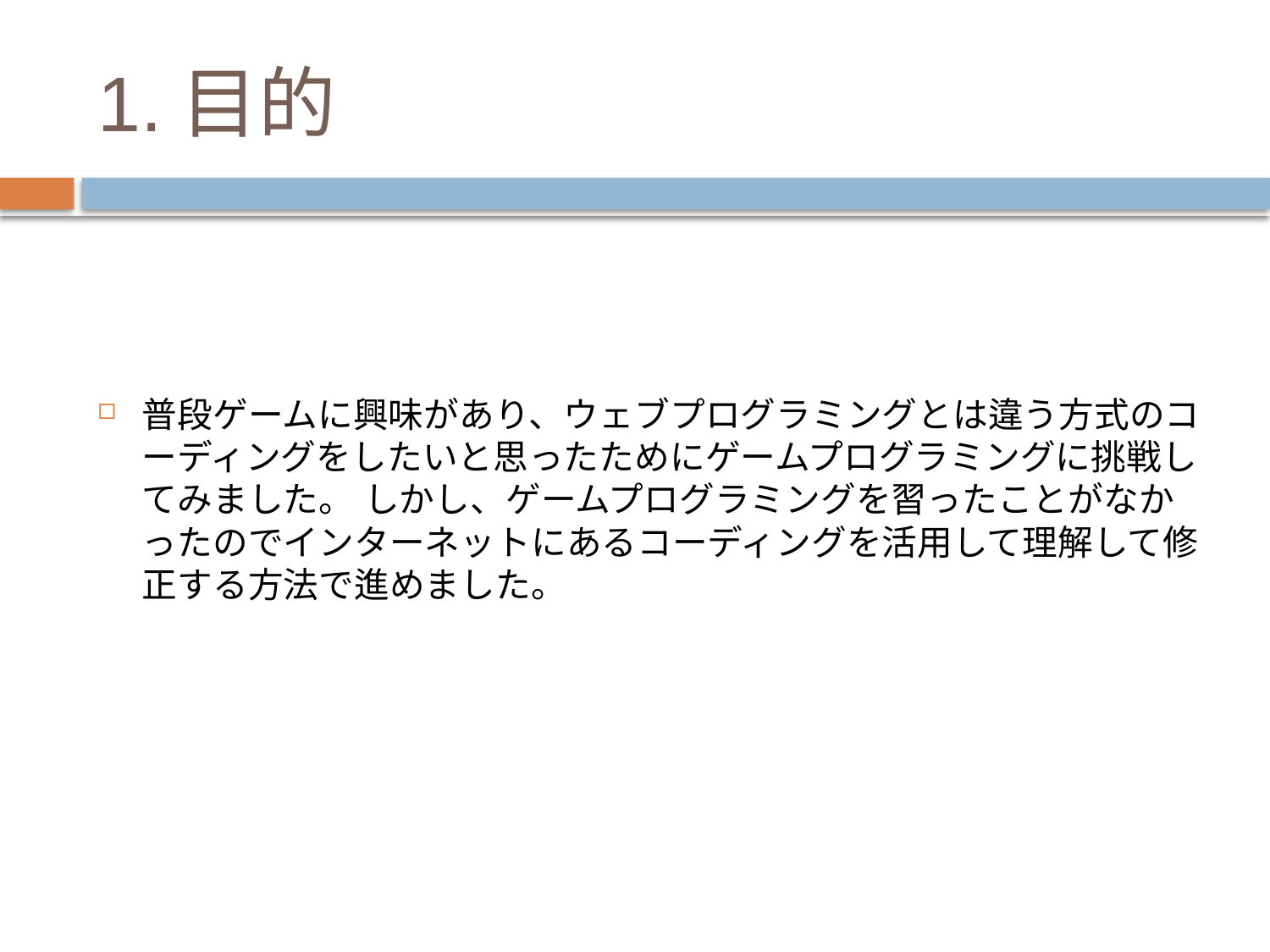

# 1.目的

普段ゲームに興味があり、ウェブプログラミングとは違う方式のコーディングをしたいと思ったためにゲームプログラミングに挑戦してみました。 しかし、ゲームプログラミングを習ったことがなかったのでインターネットにあるコーディングを活用して理解して修正する方法で進めました。